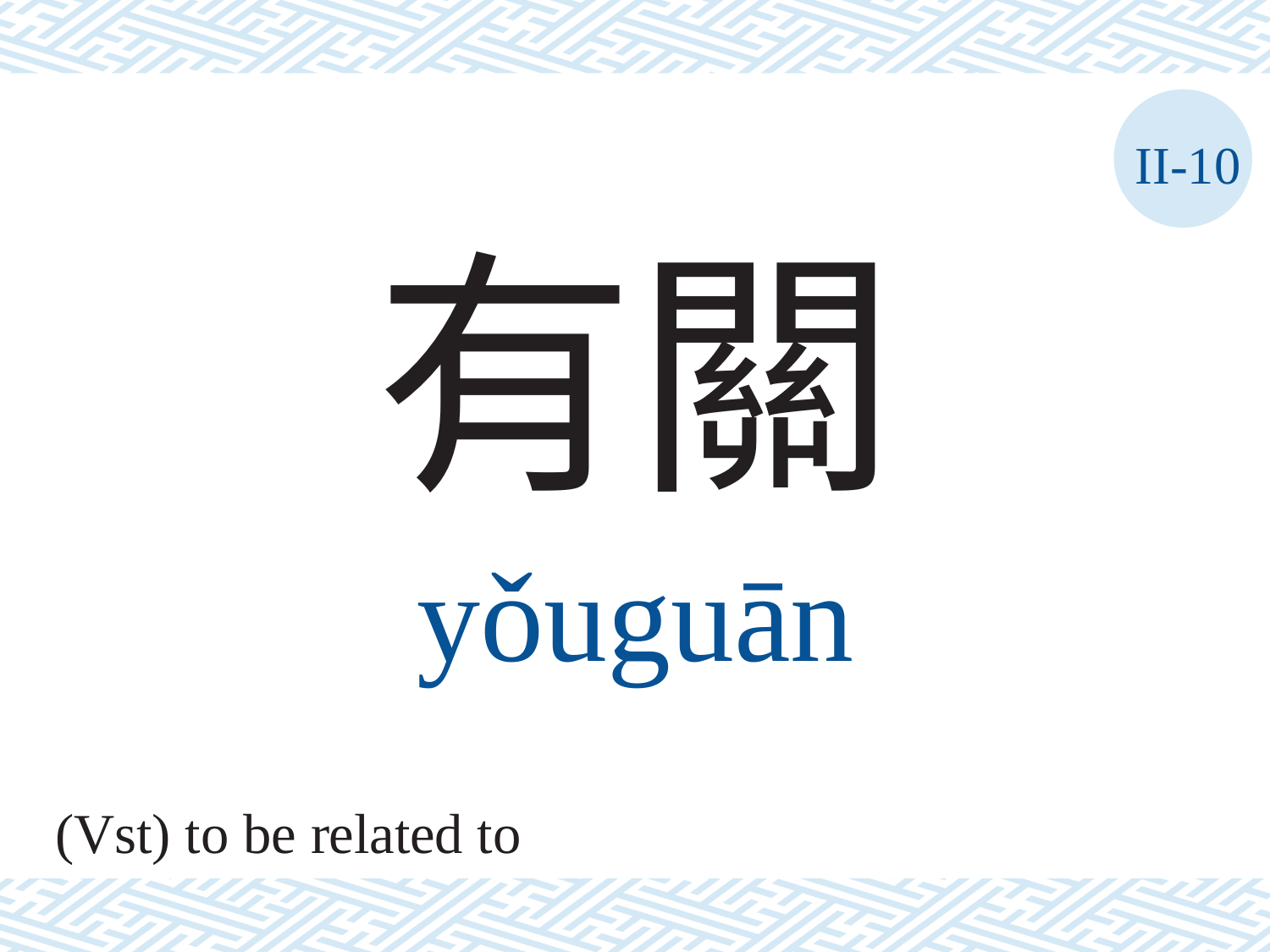

II-10
有關
yǒuguān
(Vst) to be related to